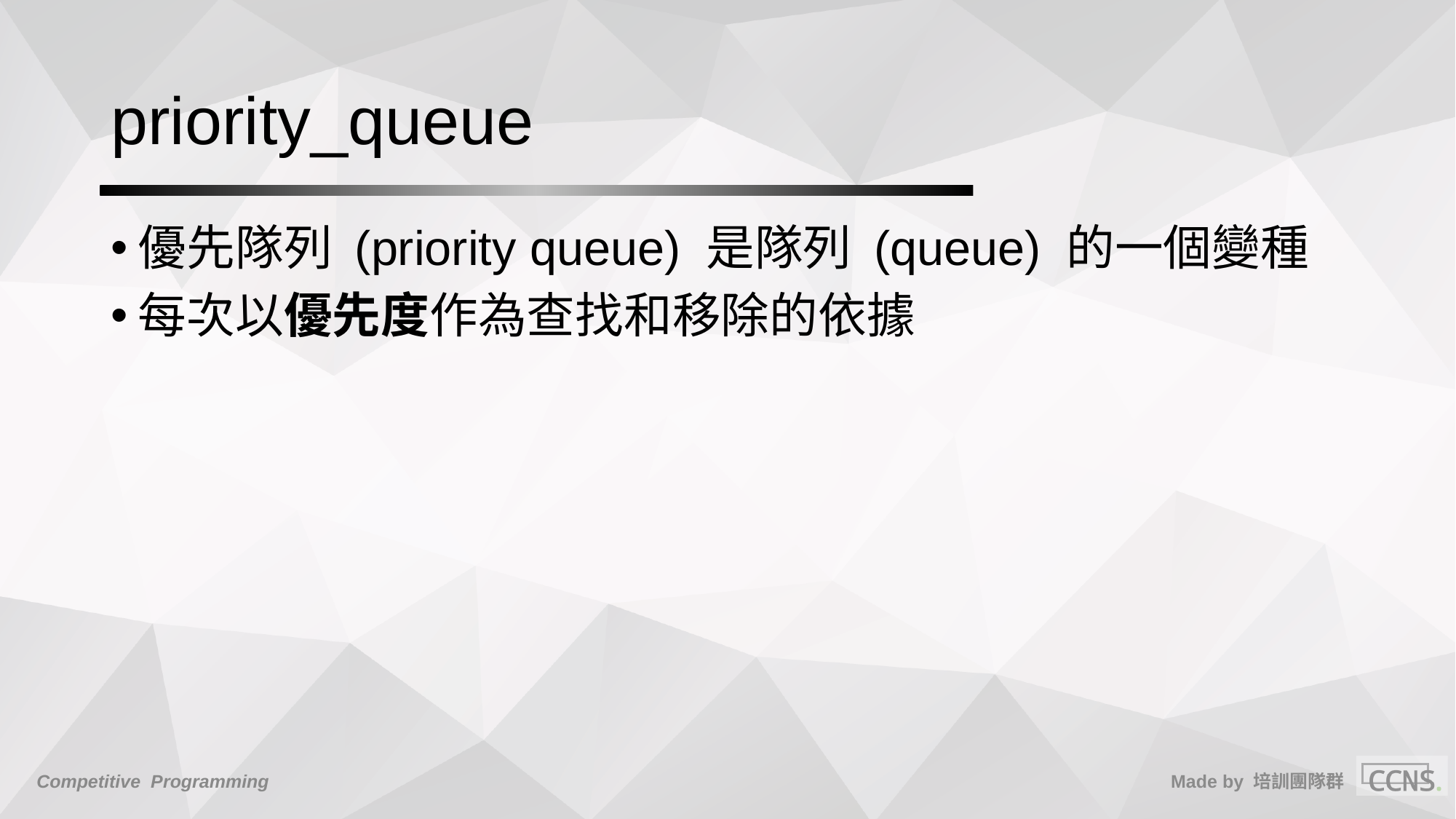

# priority_queue
優先隊列 (priority queue) 是隊列 (queue) 的一個變種
每次以優先度作為查找和移除的依據